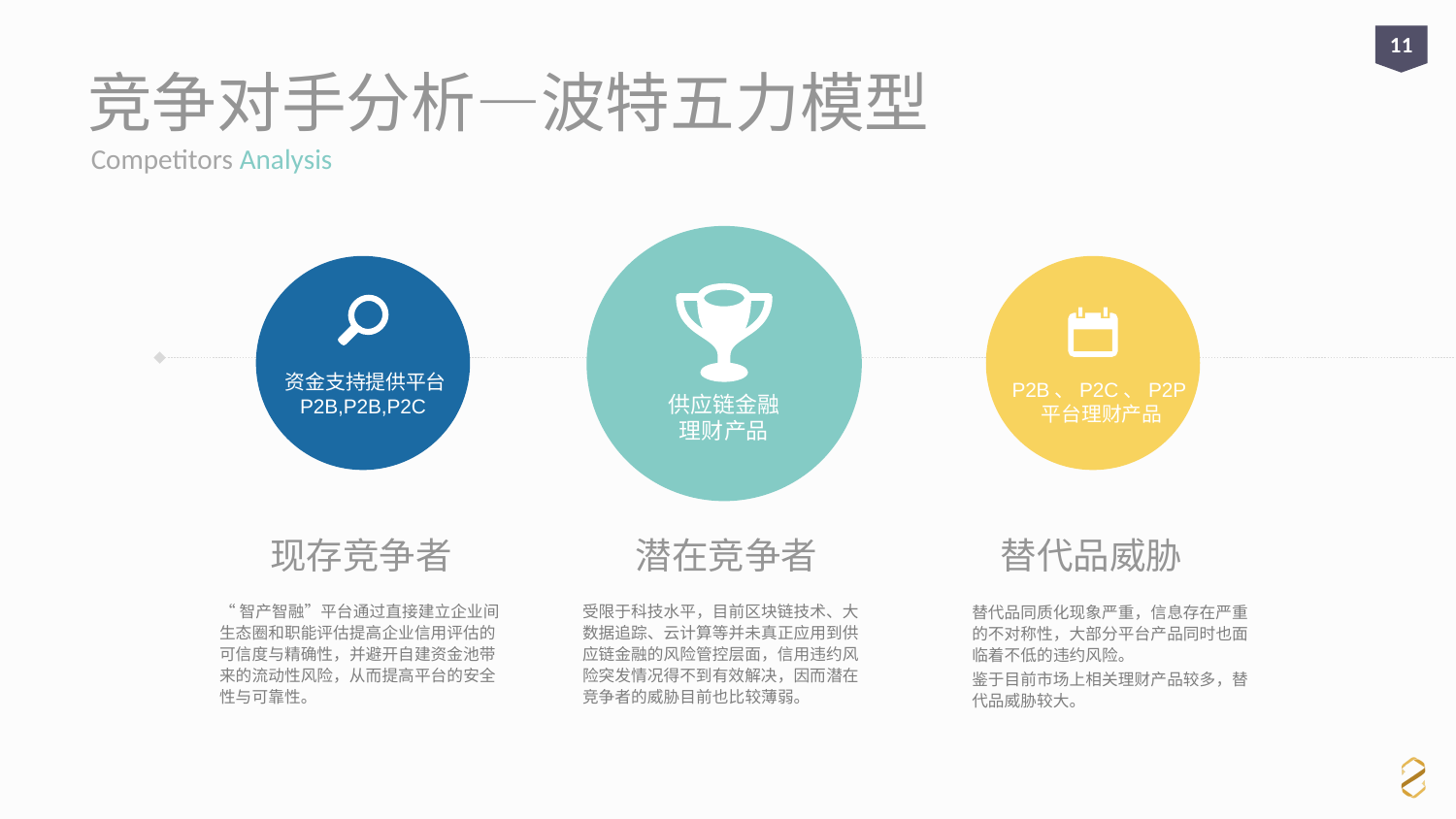

11
# 竞争对手分析—波特五力模型
Competitors Analysis

供应链金融
理财产品

P2B、P2C、P2P
平台理财产品

资金支持提供平台
P2B,P2B,P2C

现存竞争者
潜在竞争者
替代品威胁
“智产智融”平台通过直接建立企业间生态圈和职能评估提高企业信用评估的可信度与精确性，并避开自建资金池带来的流动性风险，从而提高平台的安全性与可靠性。
受限于科技水平，目前区块链技术、大数据追踪、云计算等并未真正应用到供应链金融的风险管控层面，信用违约风险突发情况得不到有效解决，因而潜在竞争者的威胁目前也比较薄弱。
替代品同质化现象严重，信息存在严重的不对称性，大部分平台产品同时也面临着不低的违约风险。
鉴于目前市场上相关理财产品较多，替代品威胁较大。